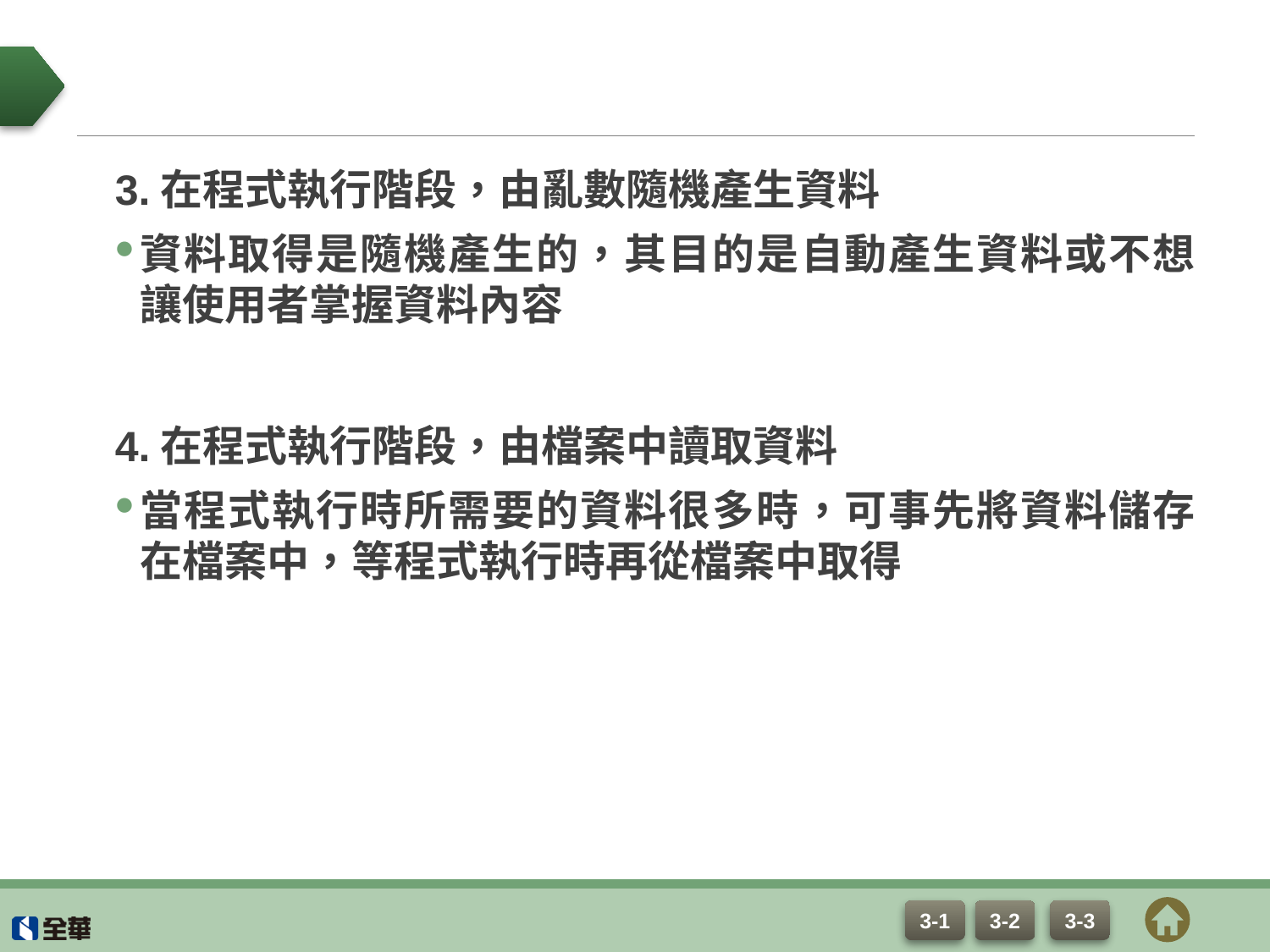

#
3.在程式執行階段，由亂數隨機產生資料
資料取得是隨機產生的，其目的是自動產生資料或不想讓使用者掌握資料內容

4.在程式執行階段，由檔案中讀取資料
當程式執行時所需要的資料很多時，可事先將資料儲存在檔案中，等程式執行時再從檔案中取得